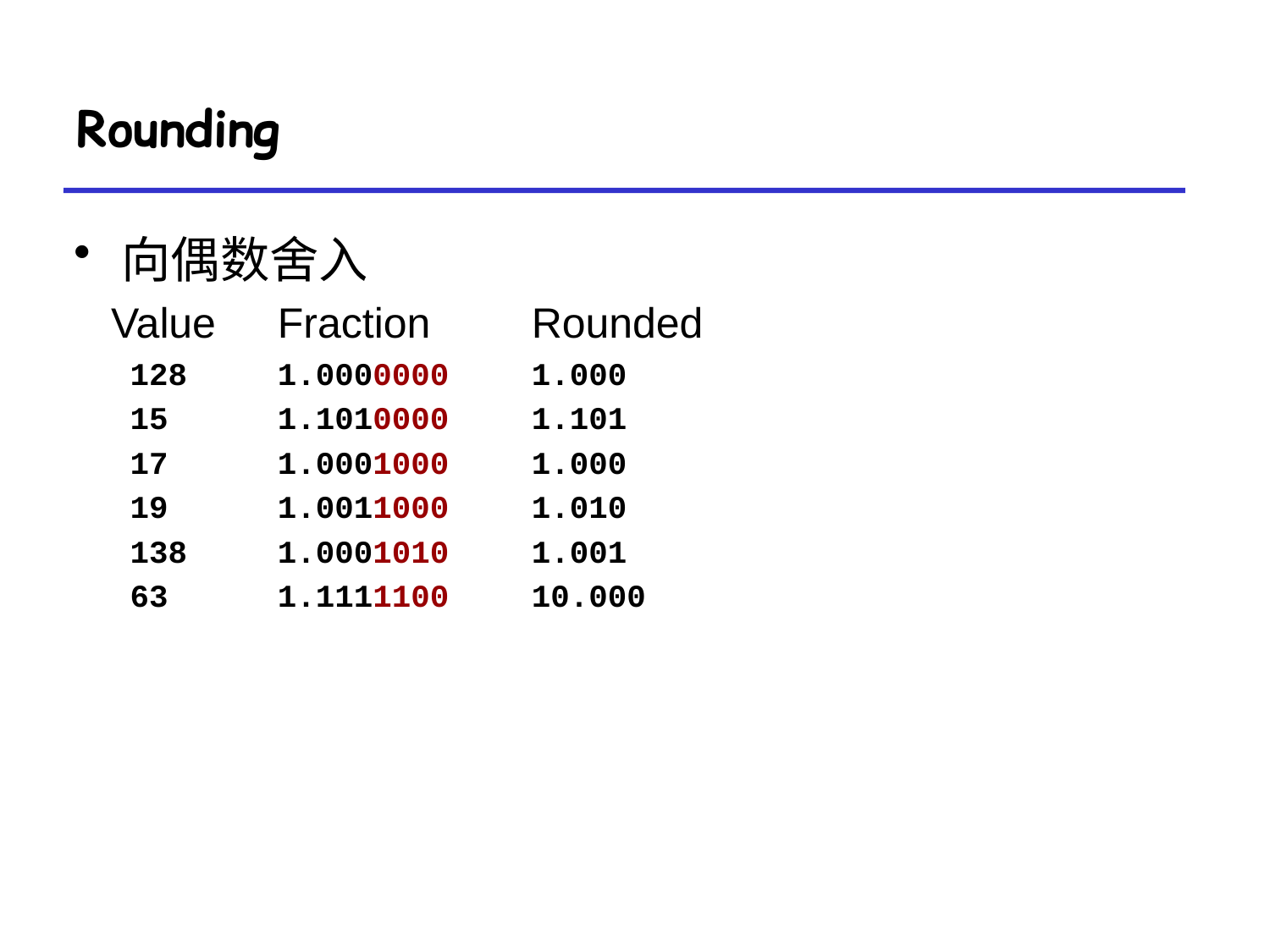

# Rounding
向偶数舍入
Value	Fraction	Rounded
 128	1.0000000	1.000
 15	1.1010000	1.101
 17	1.0001000	1.000
 19	1.0011000	1.010
 138	1.0001010	1.001
 63	1.1111100	10.000